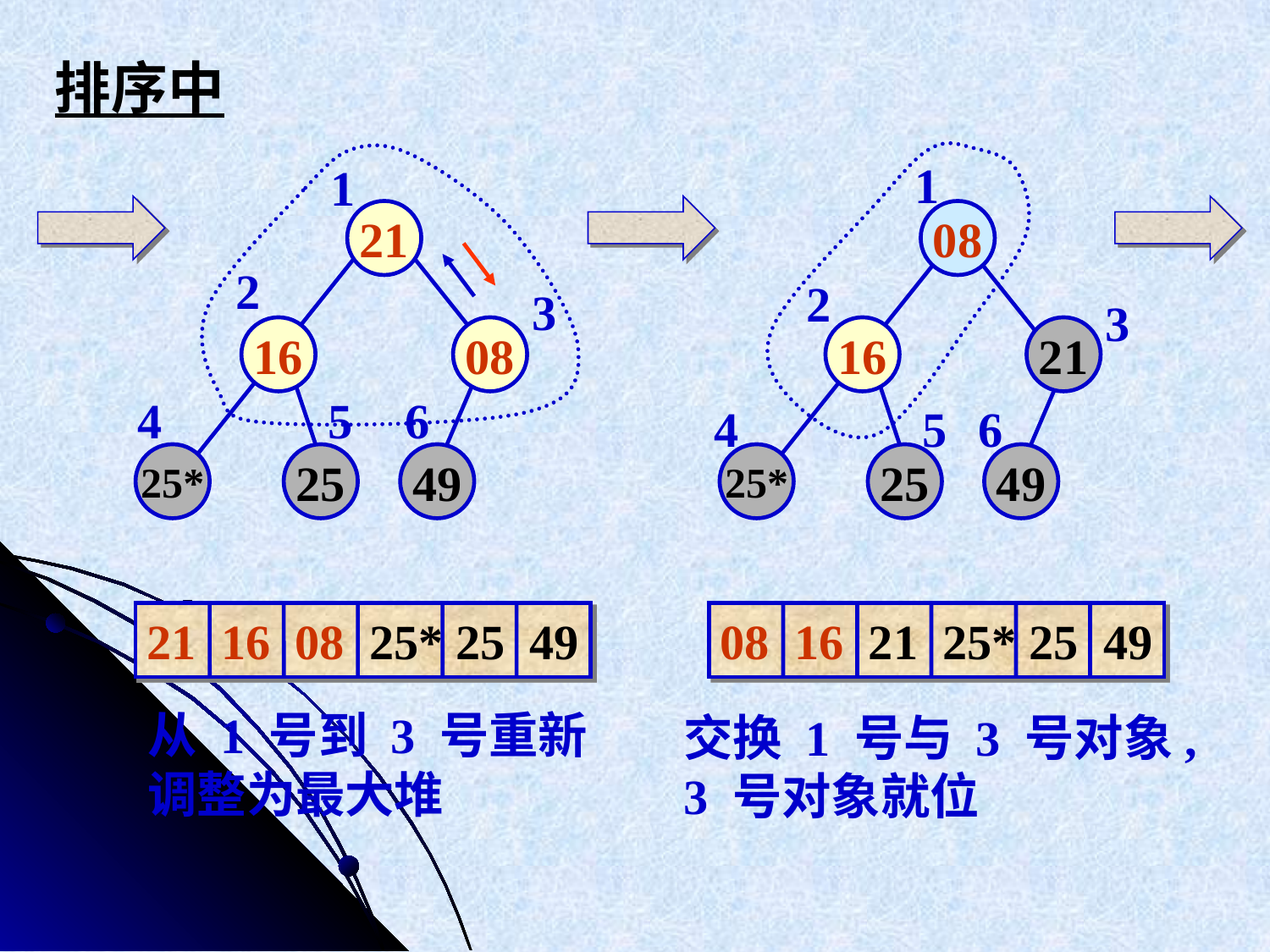

排序中

1
1

21
08

2

2
3
3
16
08
16
21

4
5
6
4
5
6
25*
25
49
25*
25
49
21  16  08  25* 25  49

08  16  21  25* 25  49

从 1 号到 3 号重新
调整为最大堆
交换 1 号与 3 号对象,
3 号对象就位